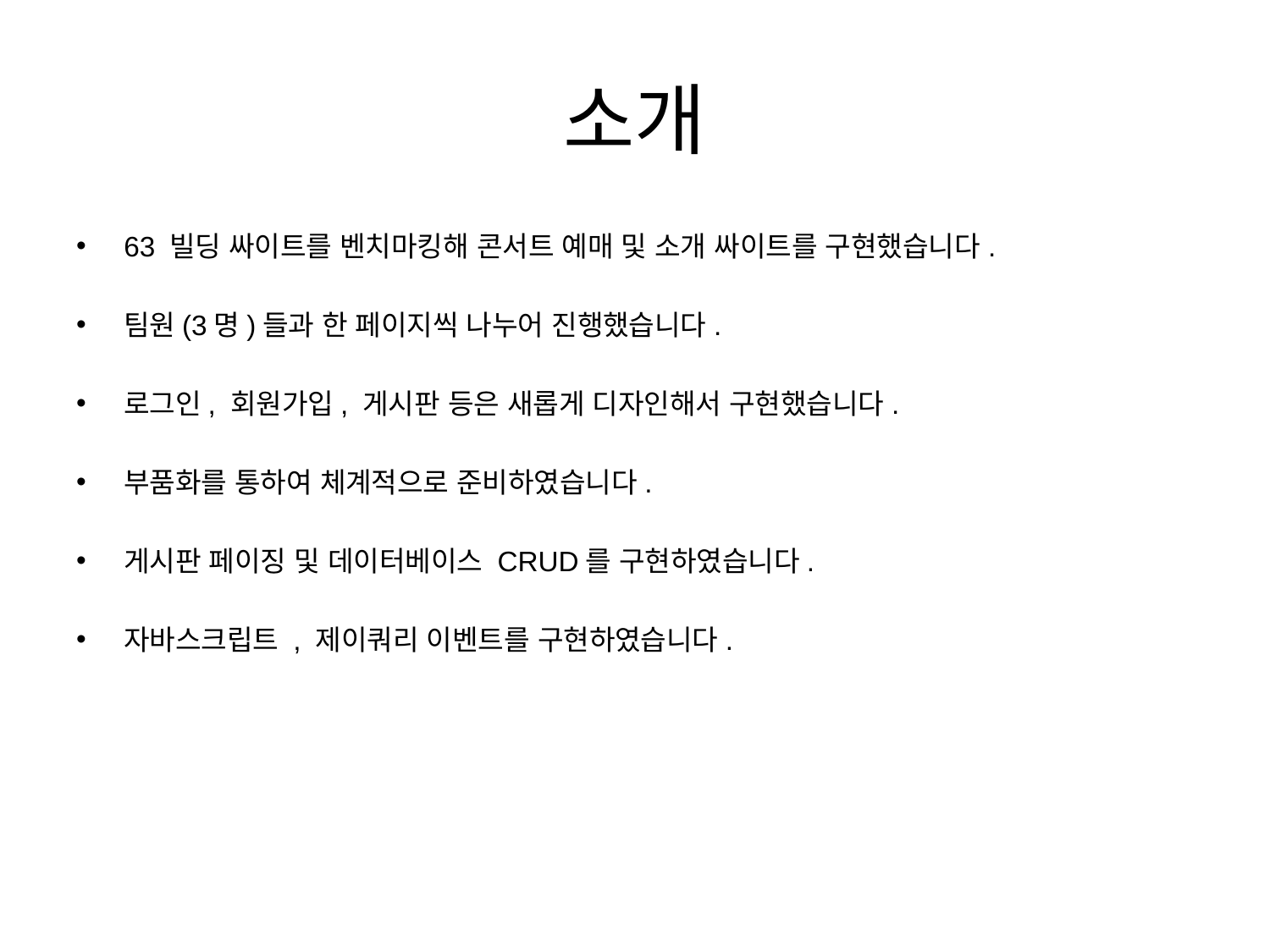

# 소개
63 빌딩 싸이트를 벤치마킹해 콘서트 예매 및 소개 싸이트를 구현했습니다.

팀원(3명)들과 한 페이지씩 나누어 진행했습니다.

로그인, 회원가입, 게시판 등은 새롭게 디자인해서 구현했습니다.

부품화를 통하여 체계적으로 준비하였습니다.

게시판 페이징 및 데이터베이스 CRUD를 구현하였습니다.

자바스크립트 , 제이쿼리 이벤트를 구현하였습니다.